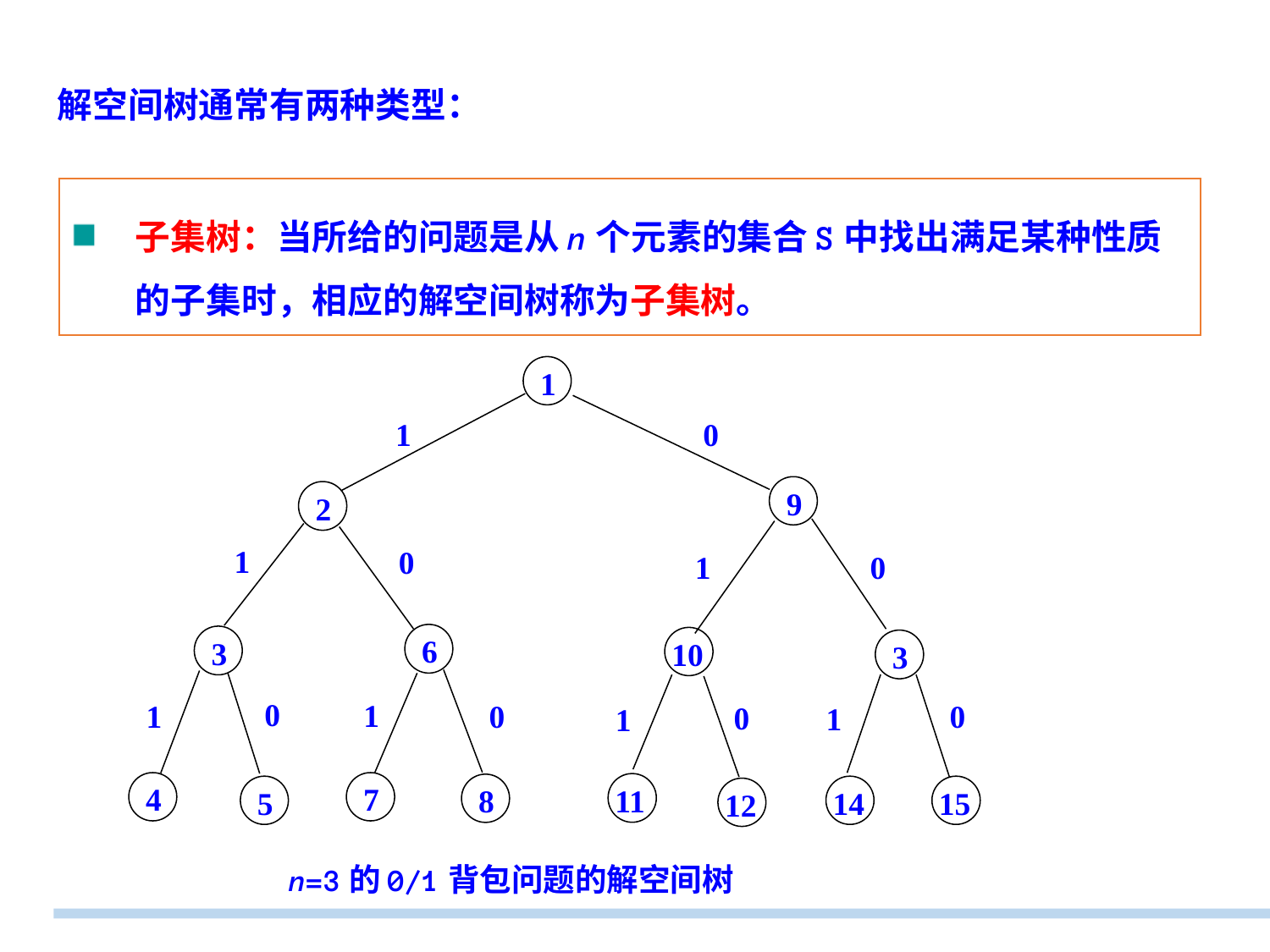

解空间树通常有两种类型：
子集树：当所给的问题是从n个元素的集合S中找出满足某种性质的子集时，相应的解空间树称为子集树。
1

1
0
9
2

1
0
1
0
6
3
10
3

0
1
1
0
0
0
1
1
4
7
11
8
5
14
15
12
n=3的0/1背包问题的解空间树